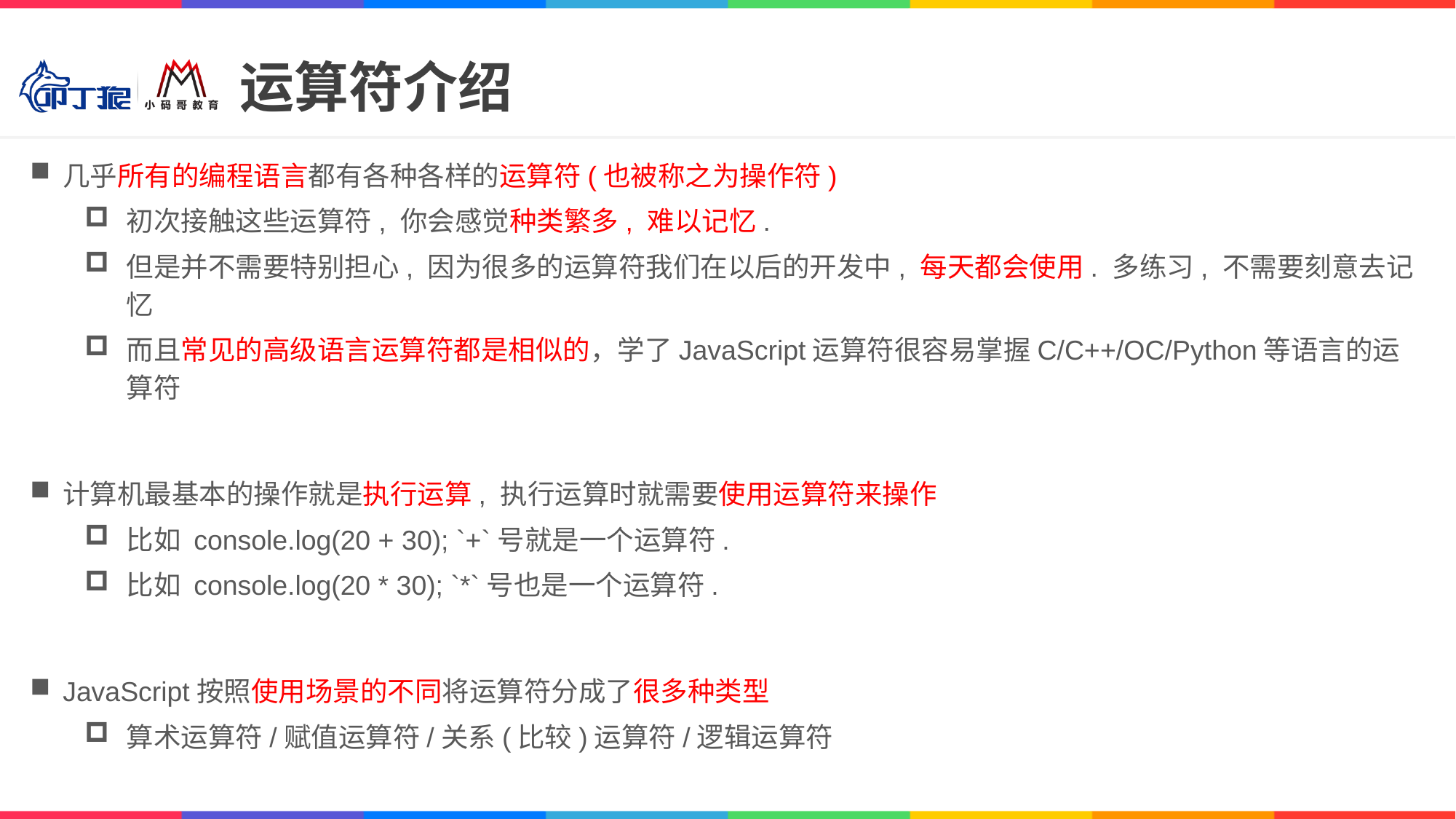

# 运算符介绍
几乎所有的编程语言都有各种各样的运算符(也被称之为操作符)
初次接触这些运算符, 你会感觉种类繁多, 难以记忆.
但是并不需要特别担心, 因为很多的运算符我们在以后的开发中, 每天都会使用. 多练习, 不需要刻意去记忆
而且常见的高级语言运算符都是相似的，学了JavaScript运算符很容易掌握C/C++/OC/Python等语言的运算符

计算机最基本的操作就是执行运算, 执行运算时就需要使用运算符来操作
比如 console.log(20 + 30); `+`号就是一个运算符.
比如 console.log(20 * 30); `*`号也是一个运算符.

JavaScript按照使用场景的不同将运算符分成了很多种类型
算术运算符/赋值运算符/关系(比较)运算符/逻辑运算符